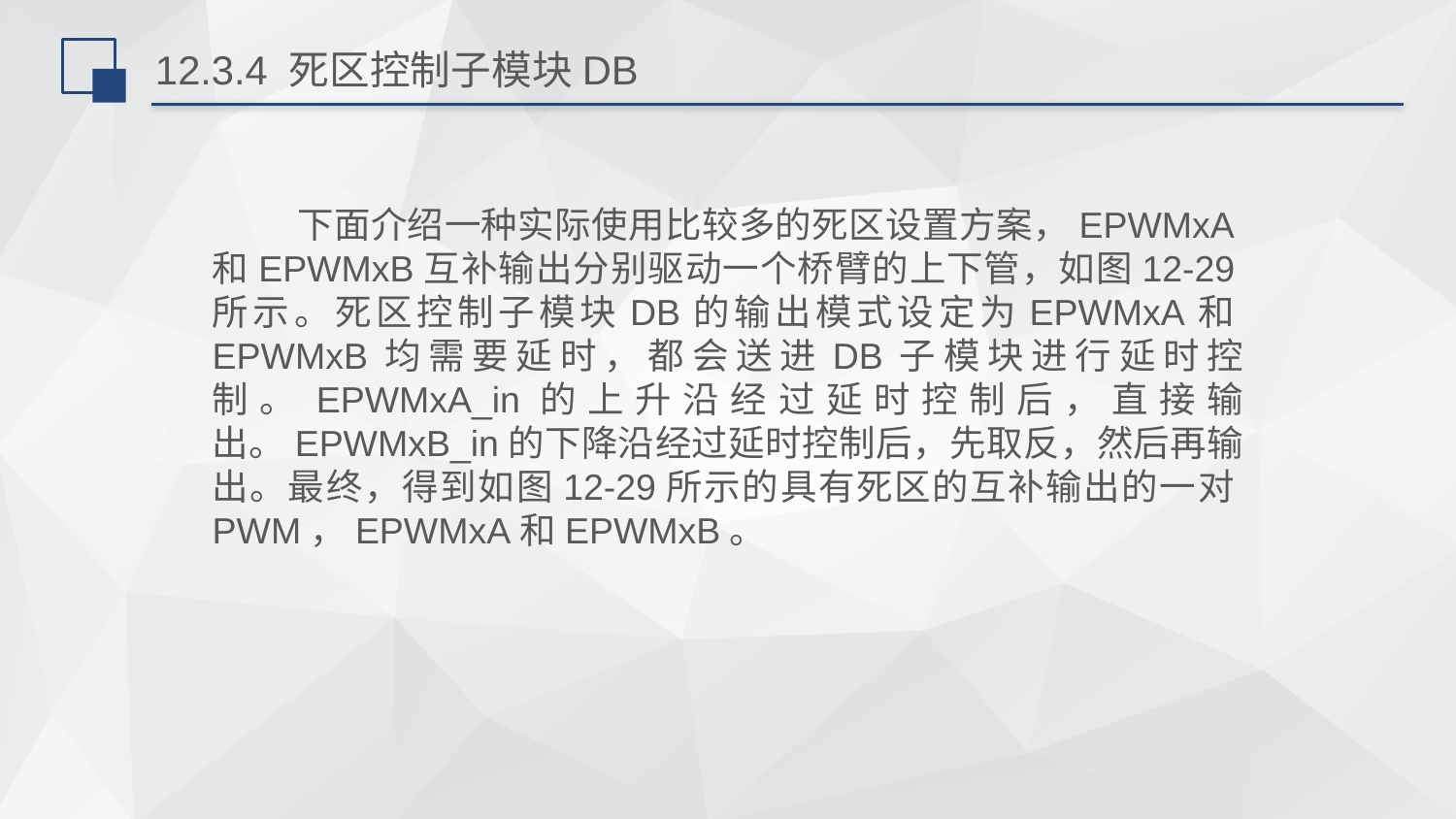

# 12.3.4 死区控制子模块DB
下面介绍一种实际使用比较多的死区设置方案，EPWMxA和EPWMxB互补输出分别驱动一个桥臂的上下管，如图12-29所示。死区控制子模块DB的输出模式设定为EPWMxA和EPWMxB均需要延时，都会送进DB子模块进行延时控制。EPWMxA_in的上升沿经过延时控制后，直接输出。EPWMxB_in的下降沿经过延时控制后，先取反，然后再输出。最终，得到如图12-29所示的具有死区的互补输出的一对PWM，EPWMxA和EPWMxB。